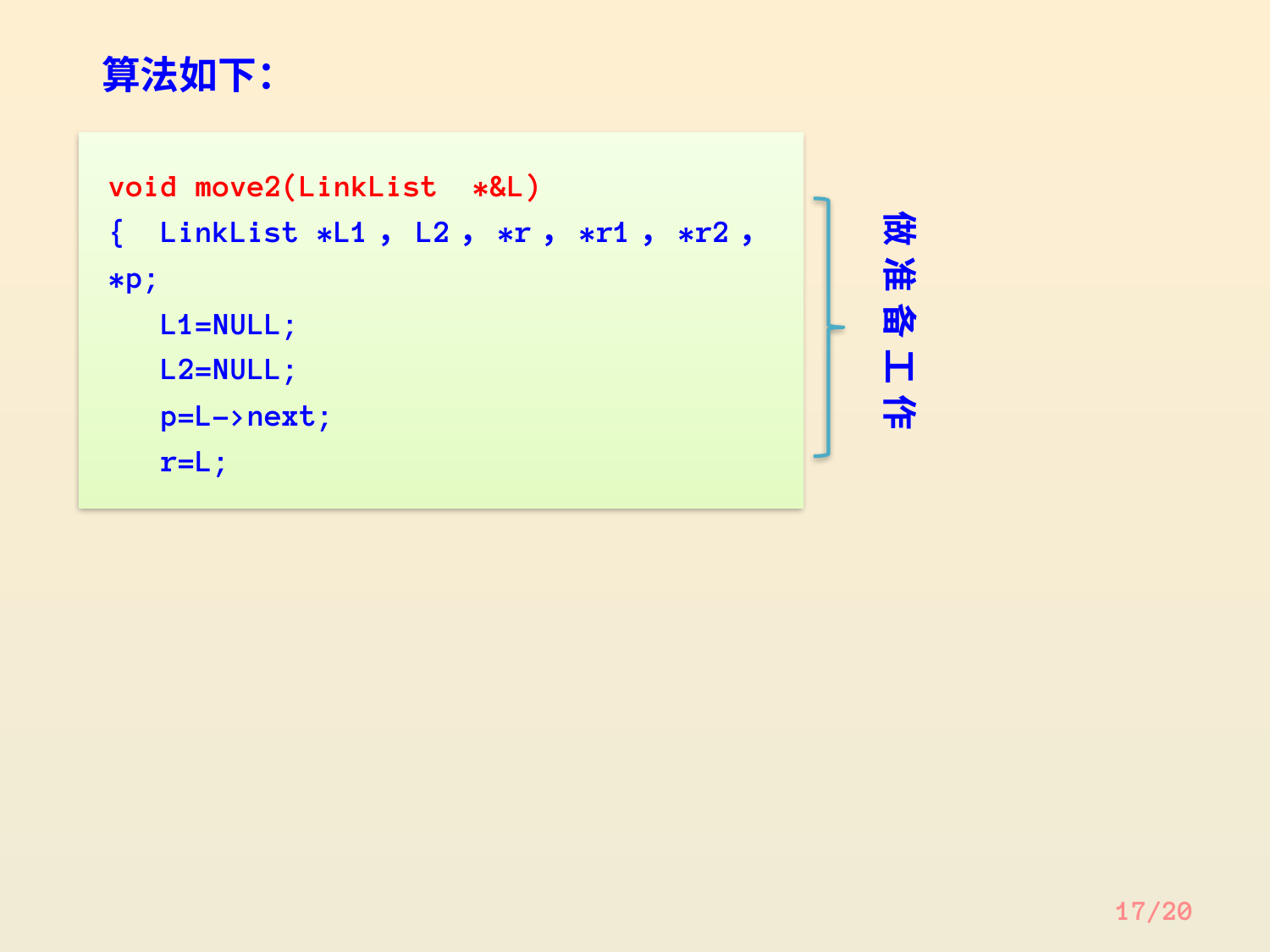

算法如下：
void move2(LinkList  *&L)
{  LinkList *L1，L2，*r，*r1，*r2，*p;
   L1=NULL;
   L2=NULL;
   p=L->next;
   r=L;
做准备工作

17/20